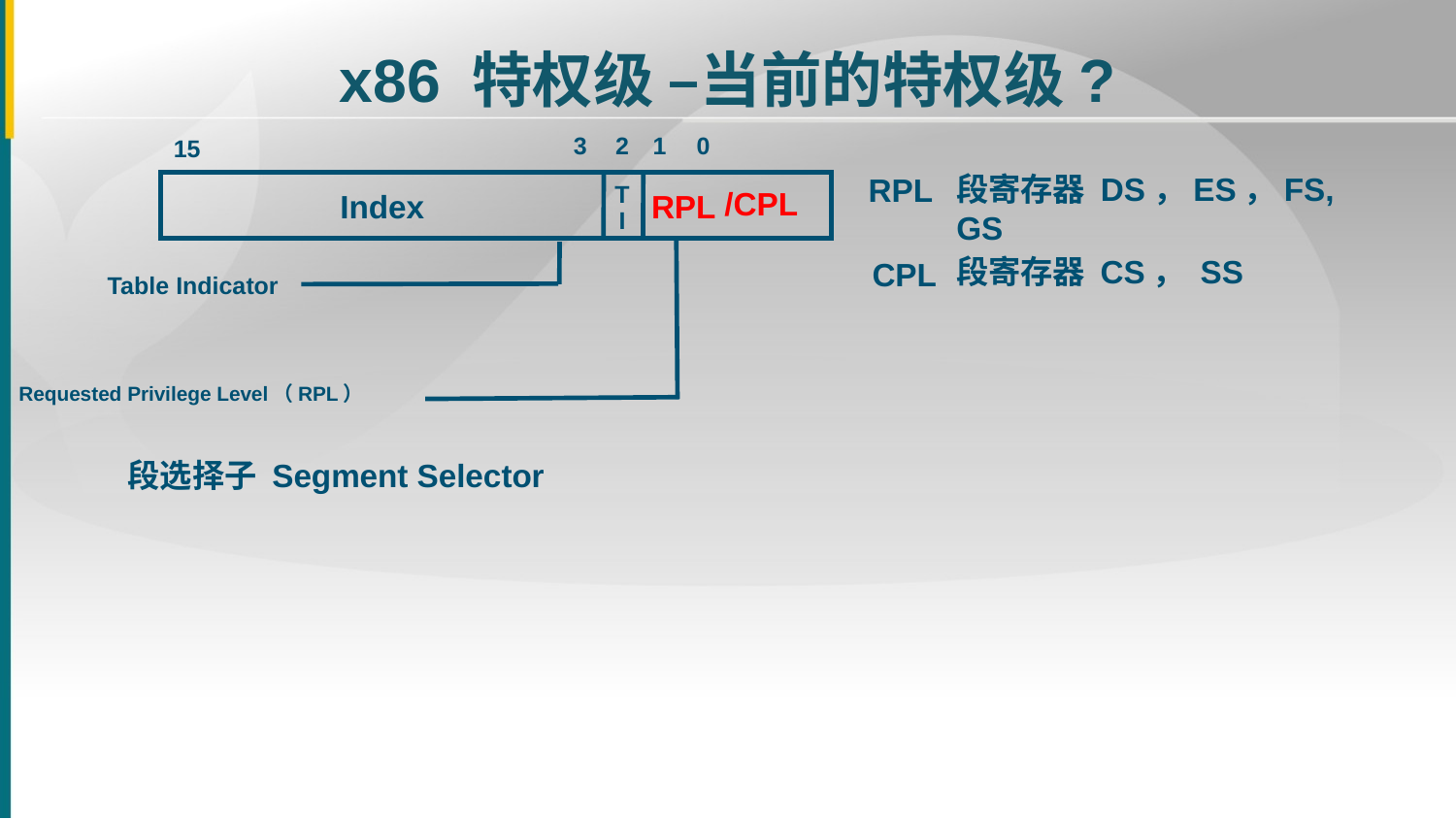

x86 特权级 –当前的特权级?
3
2
1
0
15

T

Index
RPL
I
Table Indicator
Requested Privilege Level（RPL）
段选择子 Segment Selector
/CPL
段寄存器 DS，ES，FS, GS
RPL
段寄存器 CS， SS
CPL